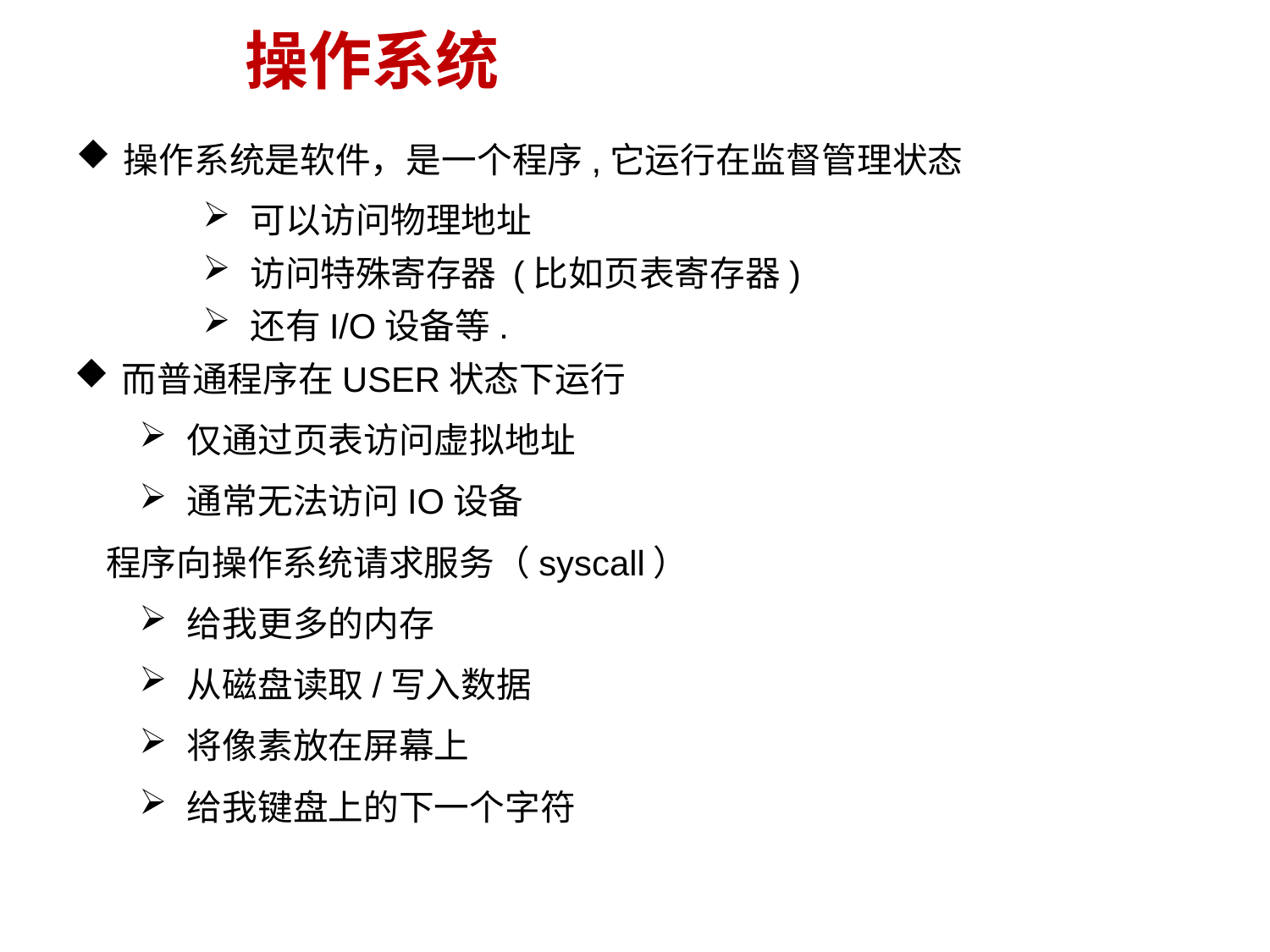

# 操作系统
操作系统是软件，是一个程序,它运行在监督管理状态
可以访问物理地址
访问特殊寄存器 (比如页表寄存器)
还有I/O设备等.
而普通程序在USER状态下运行
仅通过页表访问虚拟地址
通常无法访问IO设备
   程序向操作系统请求服务（syscall）
给我更多的内存
从磁盘读取/写入数据
将像素放在屏幕上
给我键盘上的下一个字符